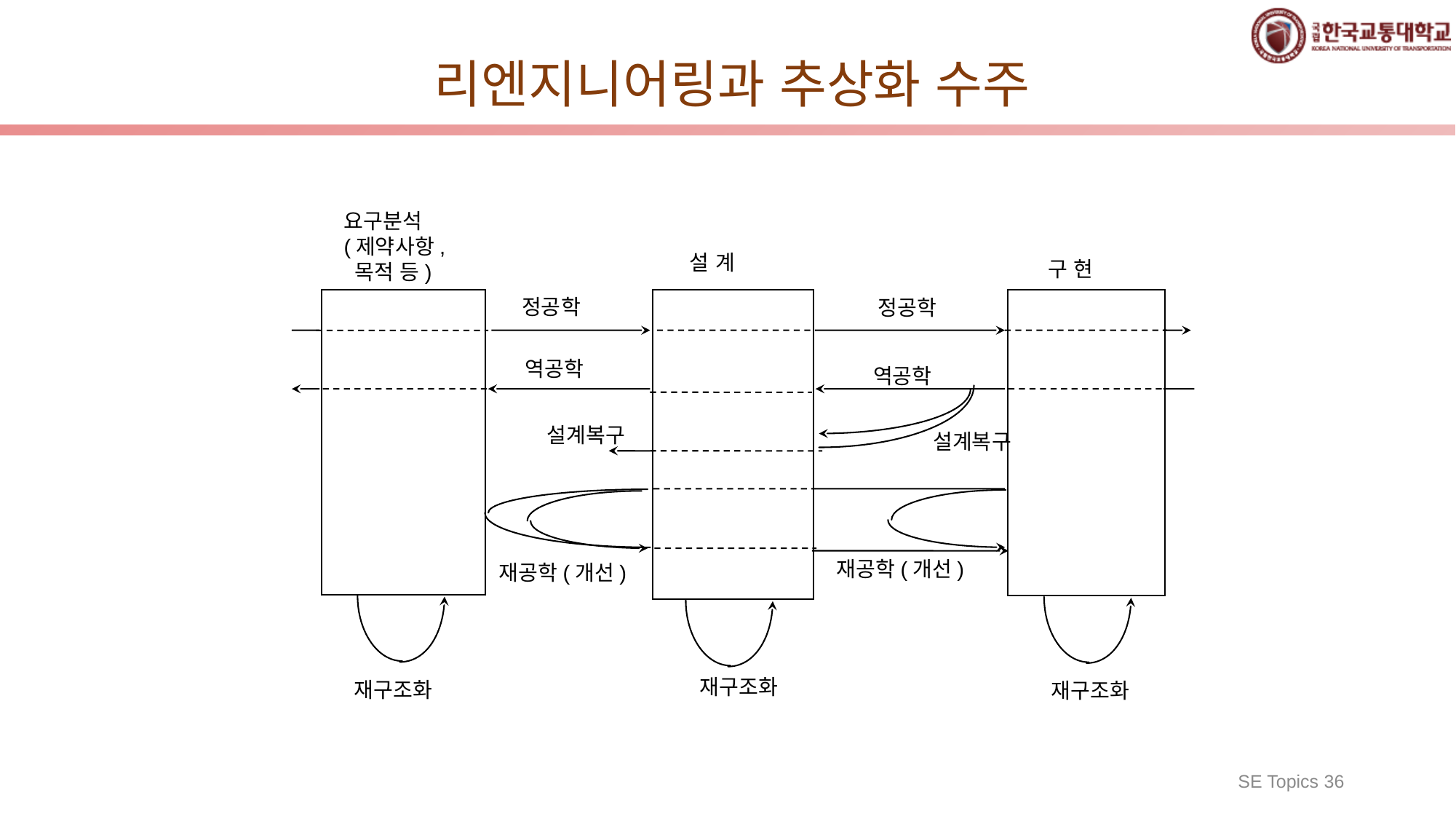

# 리엔지니어링과 추상화 수주
요구분석
(제약사항,
 목적 등)
설 계
구 현
정공학
정공학

역공학
역공학

설계복구
설계복구

재공학(개선)

재공학(개선)

재구조화
재구조화
재구조화
SE Topics 36